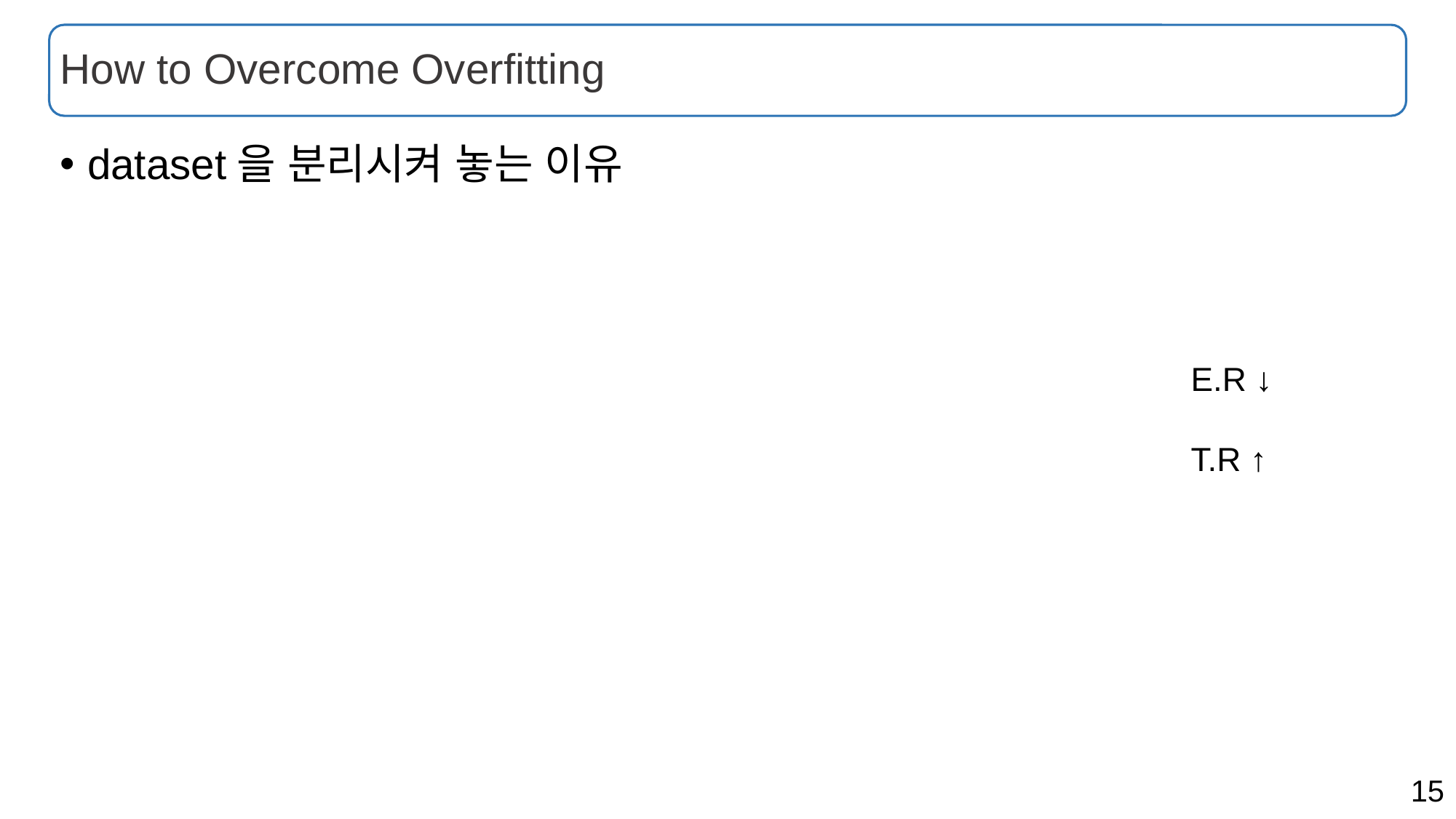

# How to Overcome Overfitting
dataset을 분리시켜 놓는 이유
E.R ↓

T.R ↑